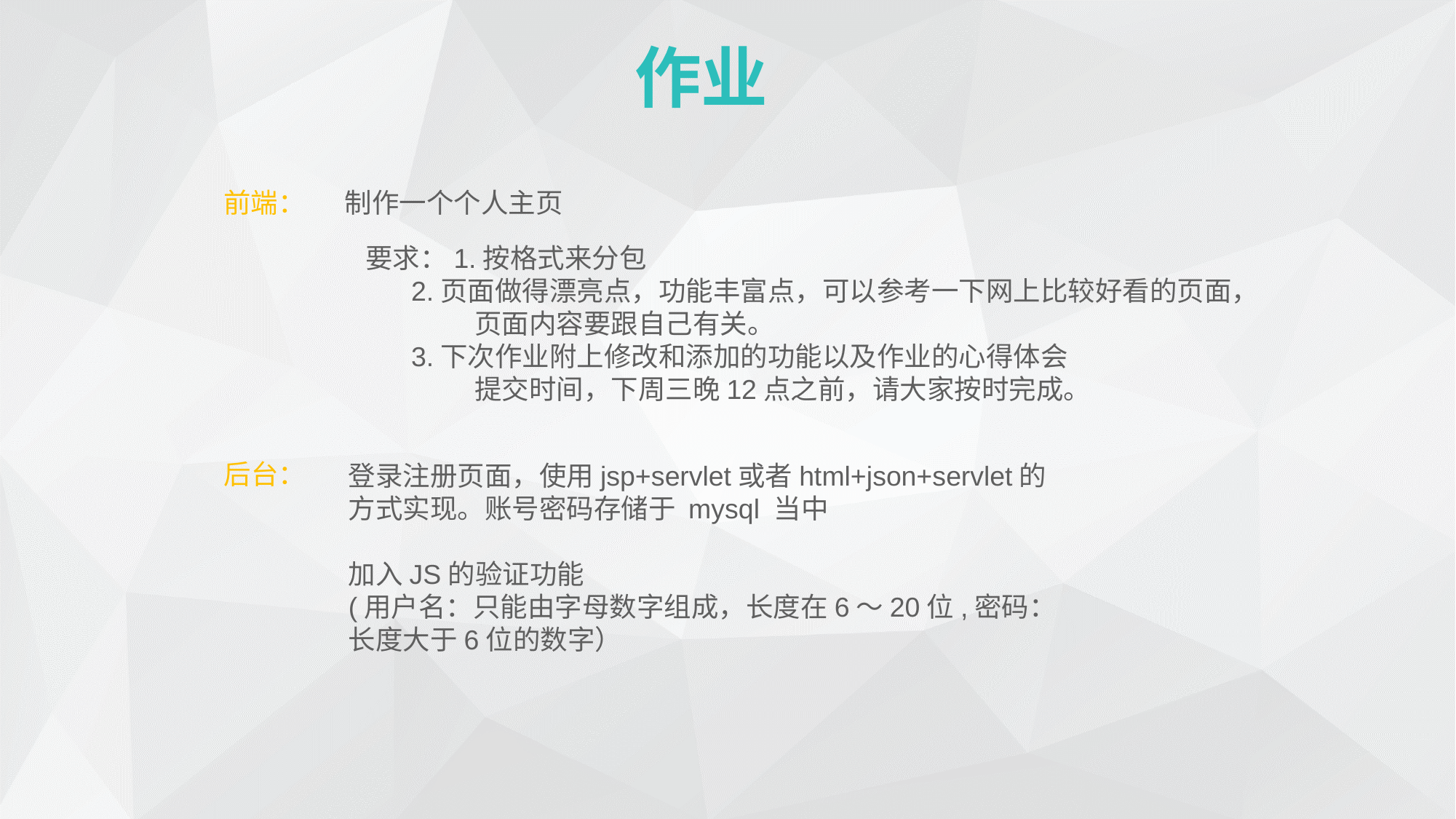

作业
制作一个个人主页
前端：
要求：1.按格式来分包
      2.页面做得漂亮点，功能丰富点，可以参考一下网上比较好看的页面，
	页面内容要跟自己有关。
      3.下次作业附上修改和添加的功能以及作业的心得体会
	提交时间，下周三晚12点之前，请大家按时完成。

后台：
登录注册页面，使用jsp+servlet或者html+json+servlet的方式实现。账号密码存储于 mysql 当中
加入JS的验证功能
(用户名：只能由字母数字组成，长度在6～20位,密码：长度大于6位的数字）